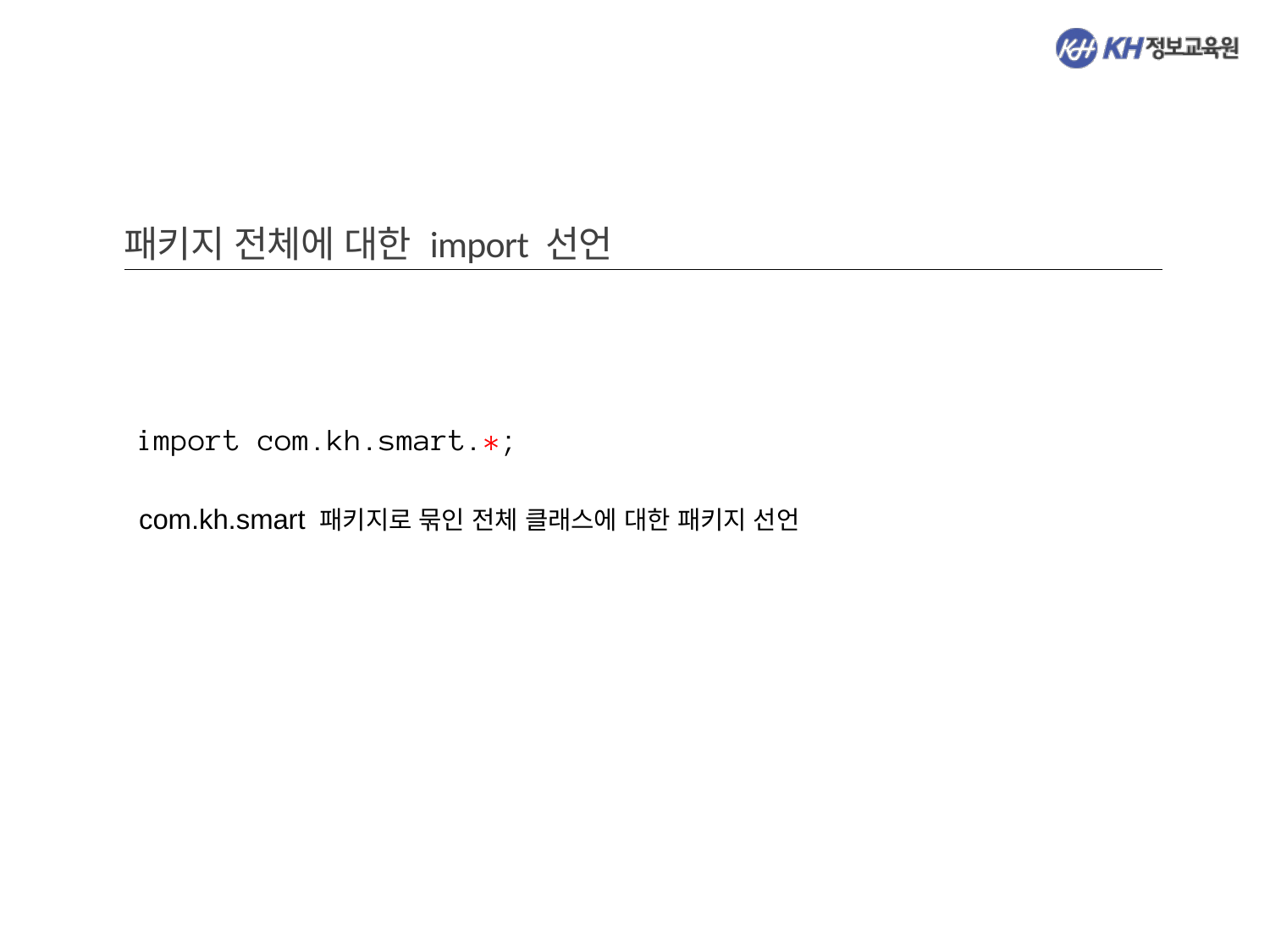

패키지 전체에 대한 import 선언
import com.kh.smart.*;
com.kh.smart 패키지로 묶인 전체 클래스에 대한 패키지 선언